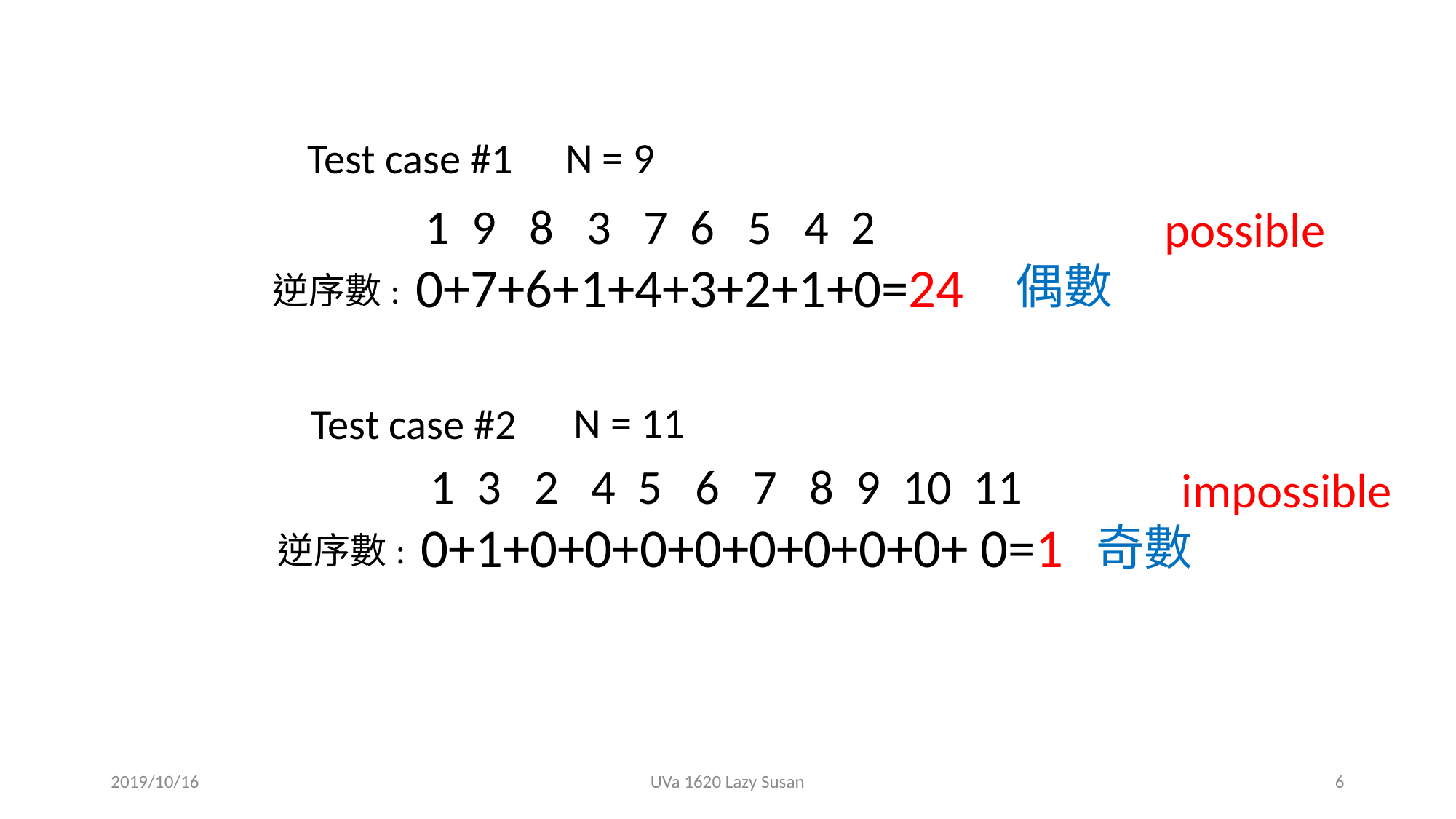

N = 9
Test case #1
1  9   8   3   7  6   5   4  2
possible
0+7+6+1+4+3+2+1+0=24
偶數
逆序數:
N = 11
Test case #2
1  3   2   4  5   6   7   8  9  10  11
impossible
0+1+0+0+0+0+0+0+0+0+ 0=1
奇數
逆序數:
2019/10/16
UVa 1620 Lazy Susan
6